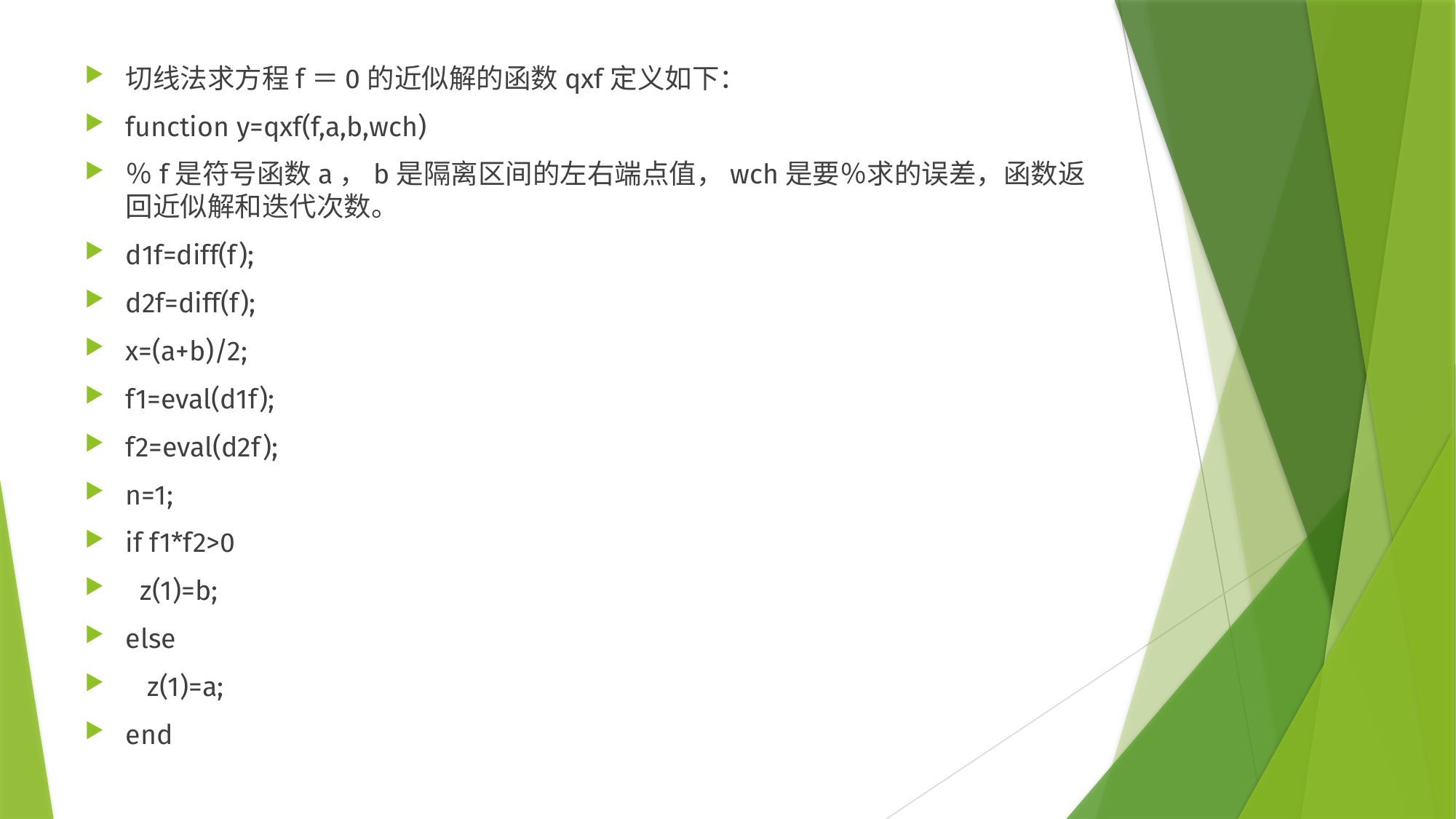

切线法求方程f＝0的近似解的函数qxf定义如下：
function y=qxf(f,a,b,wch)
％f是符号函数a，b是隔离区间的左右端点值，wch是要％求的误差，函数返回近似解和迭代次数。
d1f=diff(f);
d2f=diff(f);
x=(a+b)/2;
f1=eval(d1f);
f2=eval(d2f);
n=1;
if f1*f2>0
  z(1)=b;
else
   z(1)=a;
end